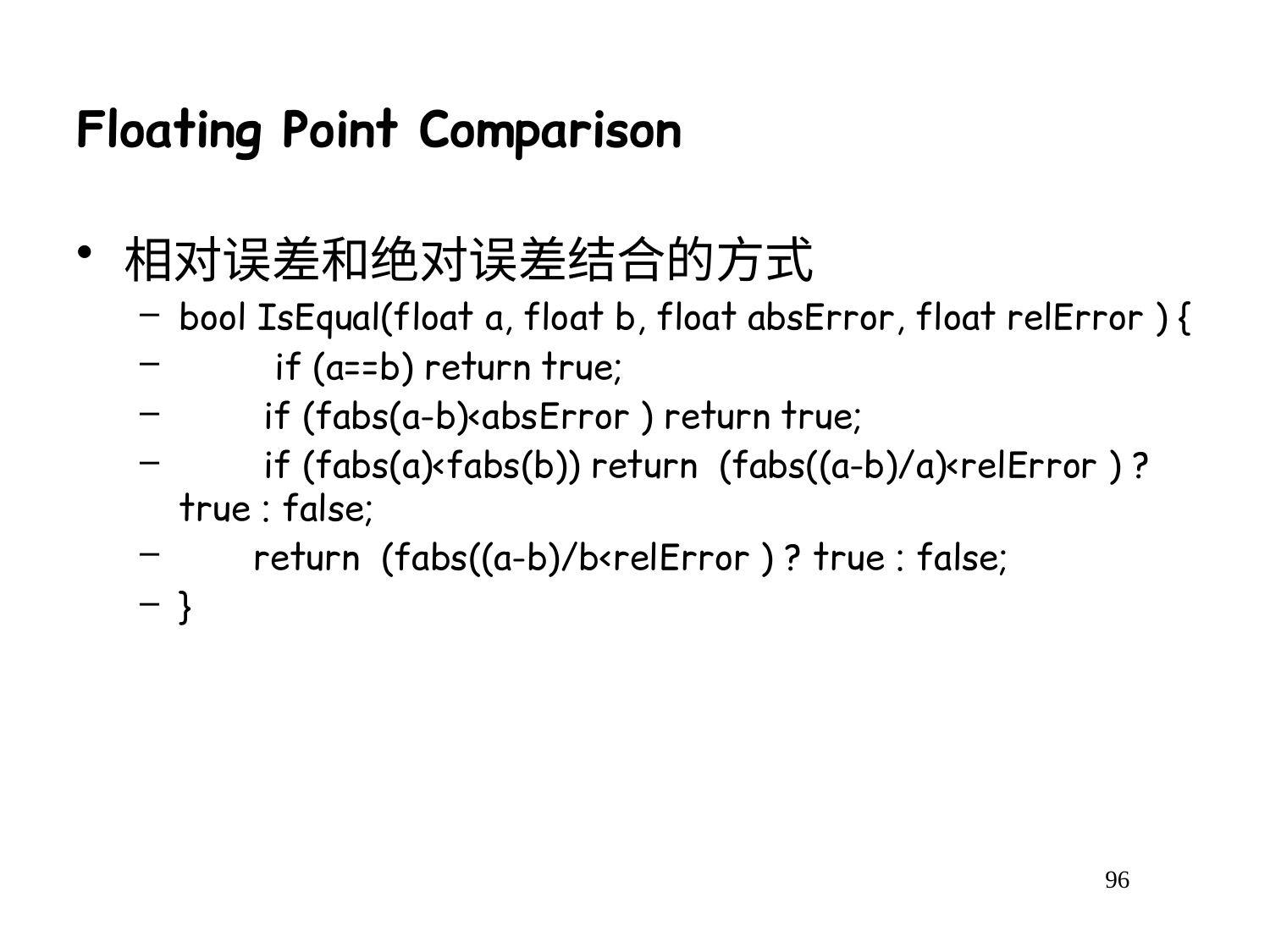

# Floating Point Comparison
相对误差和绝对误差结合的方式
bool IsEqual(float a, float b, float absError, float relError ) {
         if (a==b) return true;
        if (fabs(a-b)<absError ) return true;
        if (fabs(a)<fabs(b)) return  (fabs((a-b)/a)<relError ) ? true : false;
       return  (fabs((a-b)/b<relError ) ? true : false;
}

96